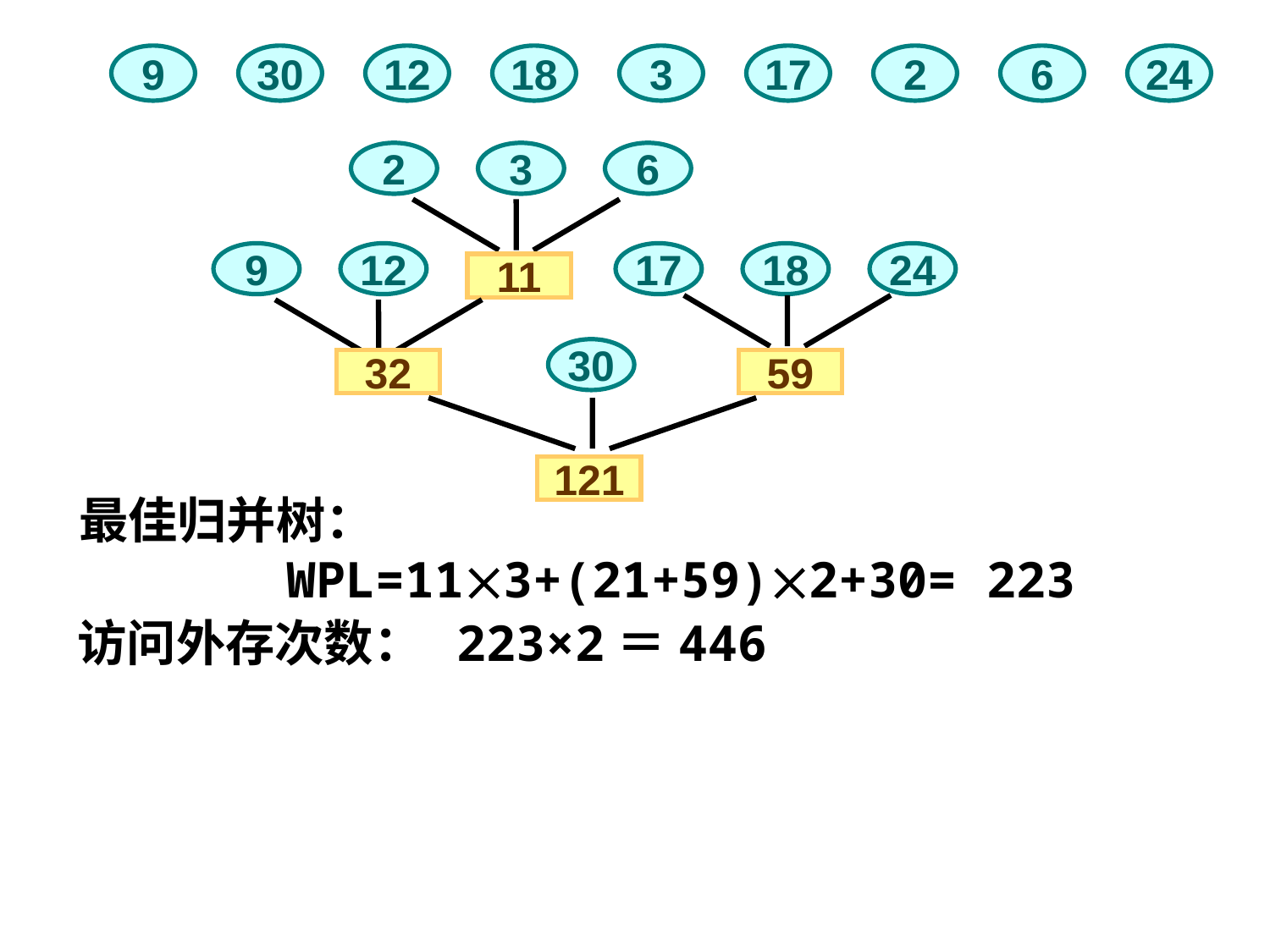

9
12
30
18
17
24
3
2
6
2
3
6

9
12
17
18
24
11

30
32
59

121
最佳归并树：
       WPL=11×3+(21+59)×2+30= 223
访问外存次数：  223×2＝446